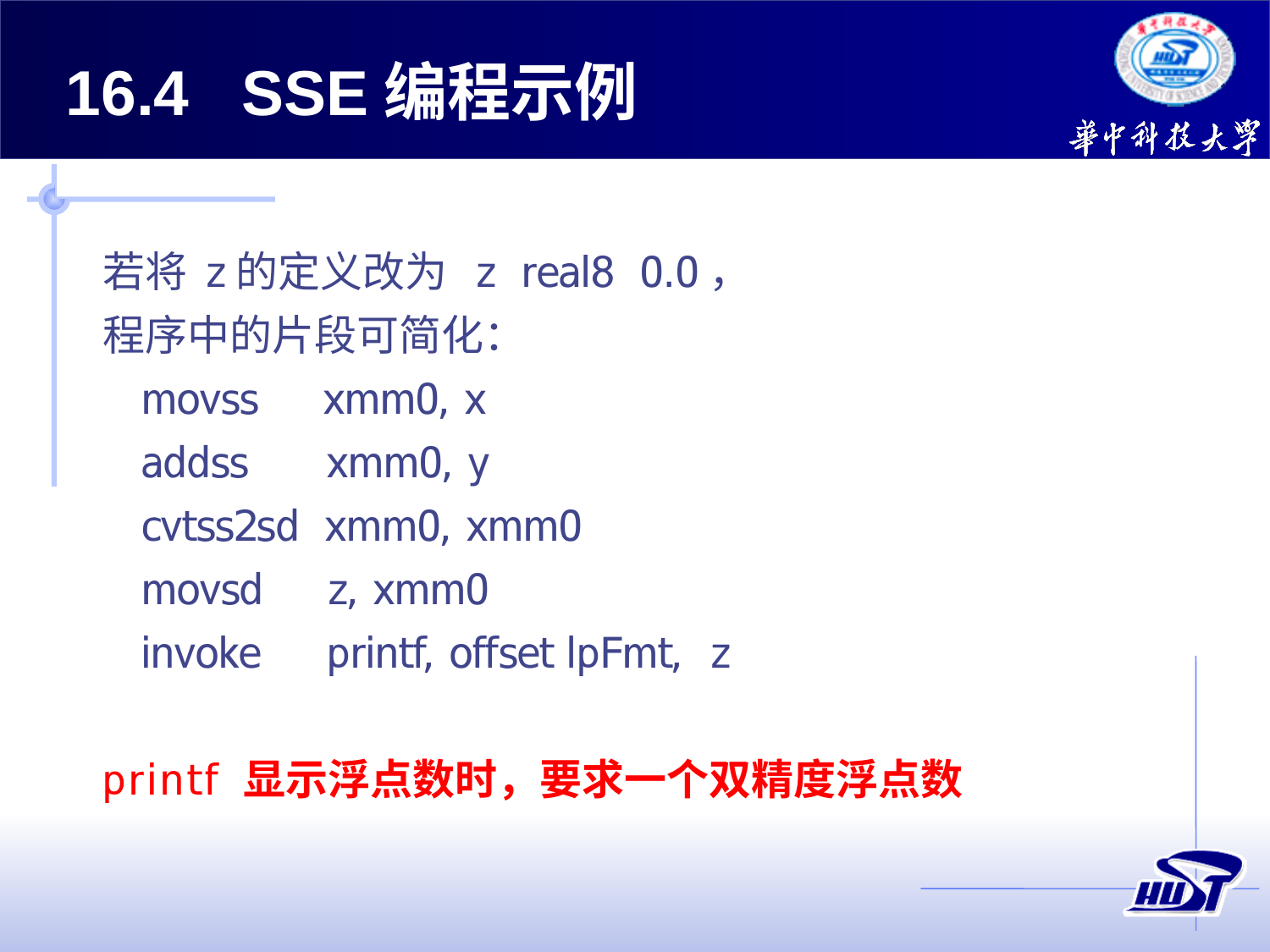

16.4   SSE编程示例
若将 z的定义改为  z  real8  0.0，
程序中的片段可简化：
   movss     xmm0, x
   addss      xmm0, y
   cvtss2sd  xmm0, xmm0
   movsd     z, xmm0
   invoke     printf, offset lpFmt,  z

printf 显示浮点数时，要求一个双精度浮点数